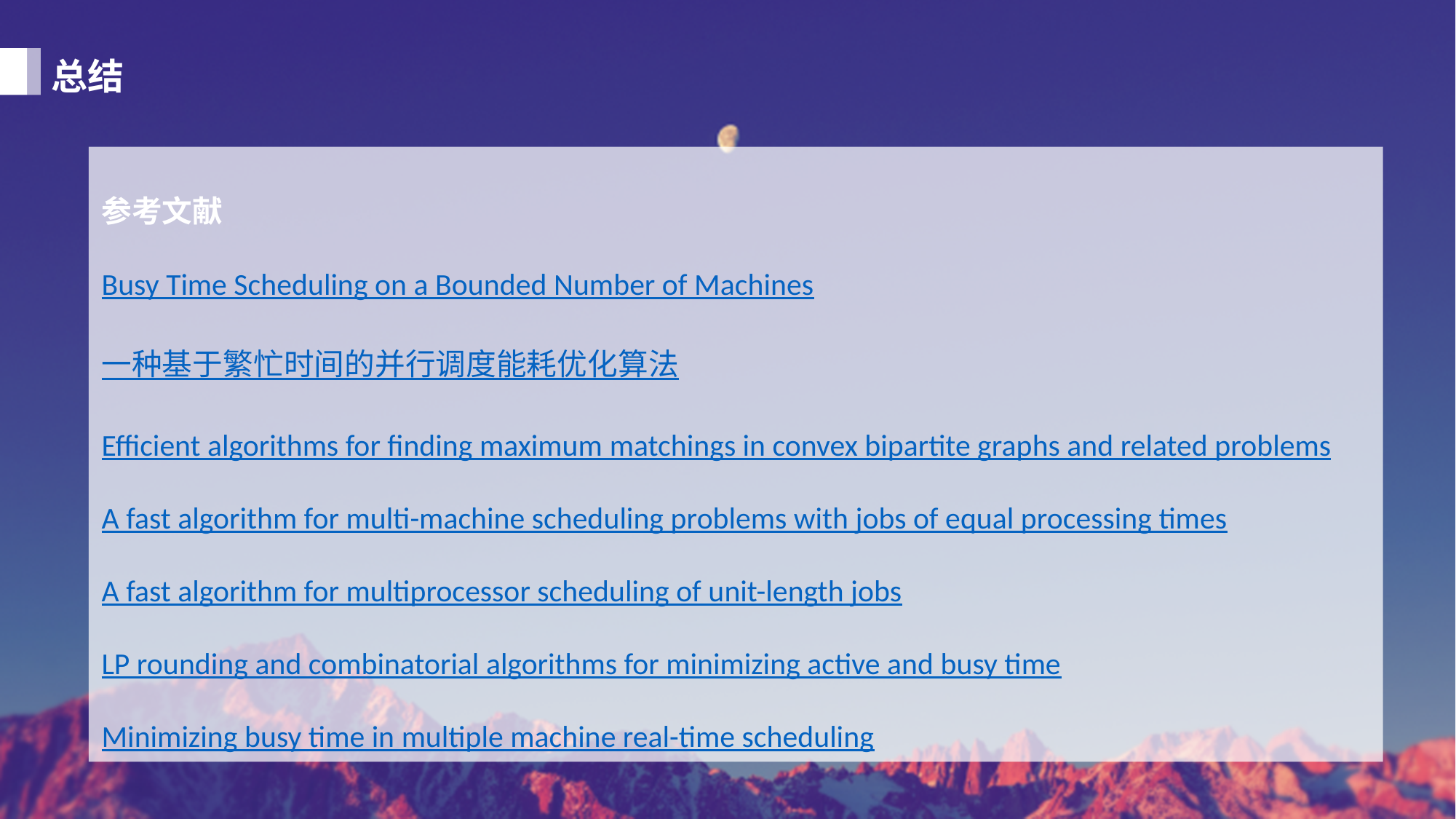

总结
参考文献
Busy Time Scheduling on a Bounded Number of Machines
一种基于繁忙时间的并行调度能耗优化算法
Efficient algorithms for finding maximum matchings in convex bipartite graphs and related problems
A fast algorithm for multi-machine scheduling problems with jobs of equal processing times
A fast algorithm for multiprocessor scheduling of unit-length jobs
LP rounding and combinatorial algorithms for minimizing active and busy time
Minimizing busy time in multiple machine real-time scheduling